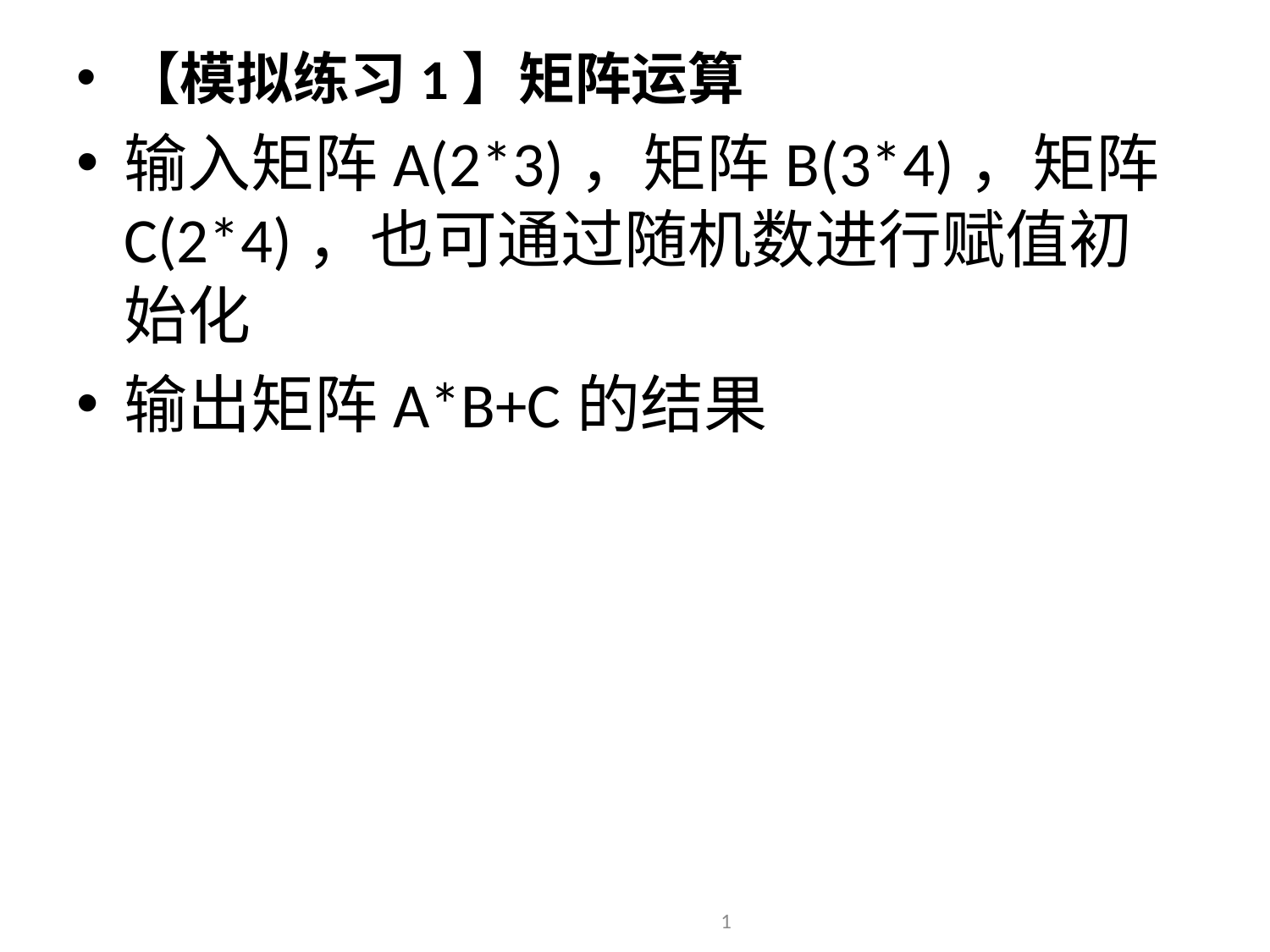

【模拟练习1】矩阵运算
输入矩阵A(2*3)，矩阵B(3*4)，矩阵C(2*4)，也可通过随机数进行赋值初始化
输出矩阵A*B+C的结果
1